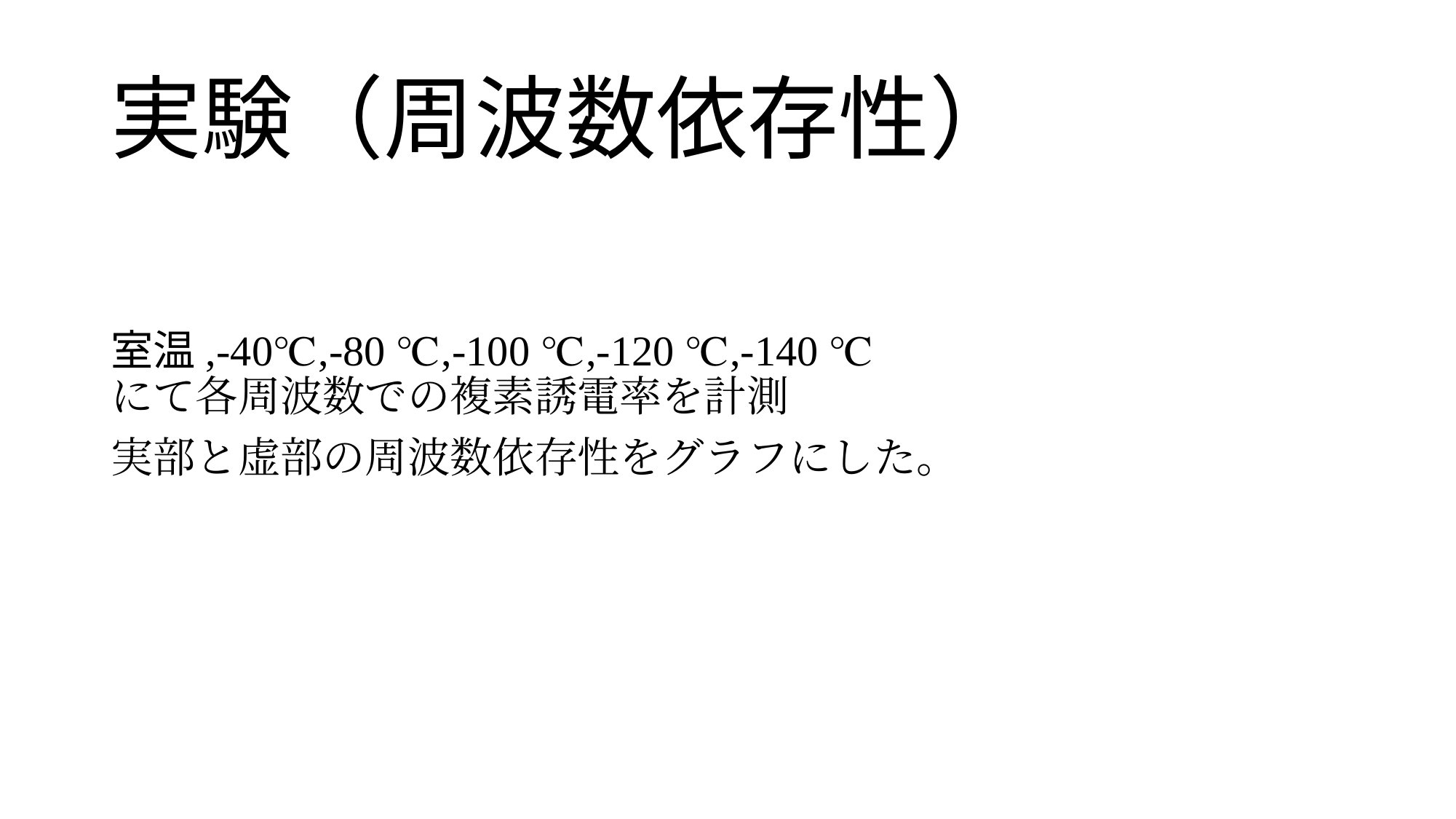

# 実験（周波数依存性）
室温,-40℃,-80 ℃,-100 ℃,-120 ℃,-140 ℃
にて各周波数での複素誘電率を計測
実部と虚部の周波数依存性をグラフにした。